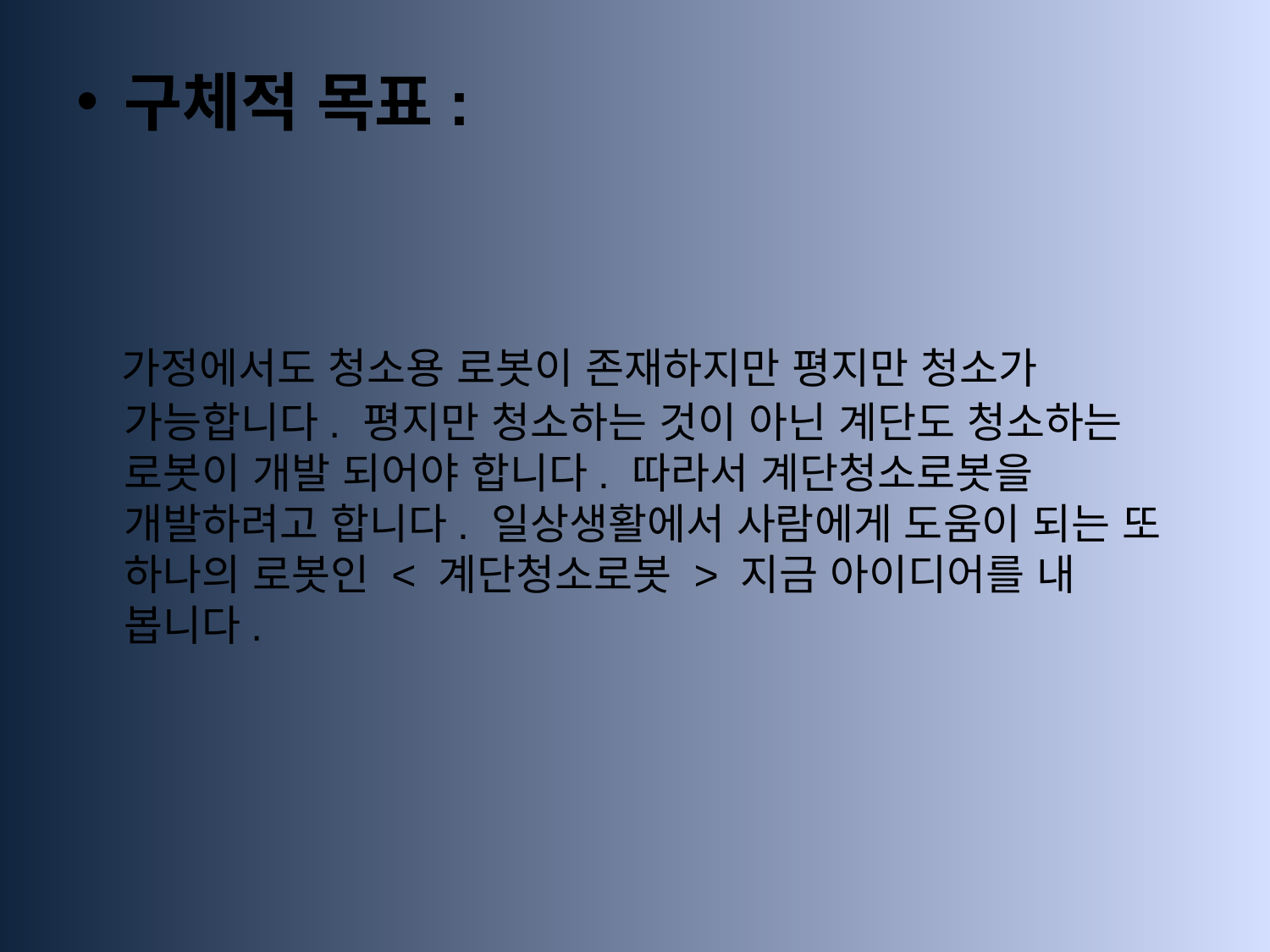

구체적 목표:

  가정에서도 청소용 로봇이 존재하지만 평지만 청소가 가능합니다. 평지만 청소하는 것이 아닌 계단도 청소하는 로봇이 개발 되어야 합니다. 따라서 계단청소로봇을 개발하려고 합니다. 일상생활에서 사람에게 도움이 되는 또 하나의 로봇인 < 계단청소로봇 > 지금 아이디어를 내 봅니다.